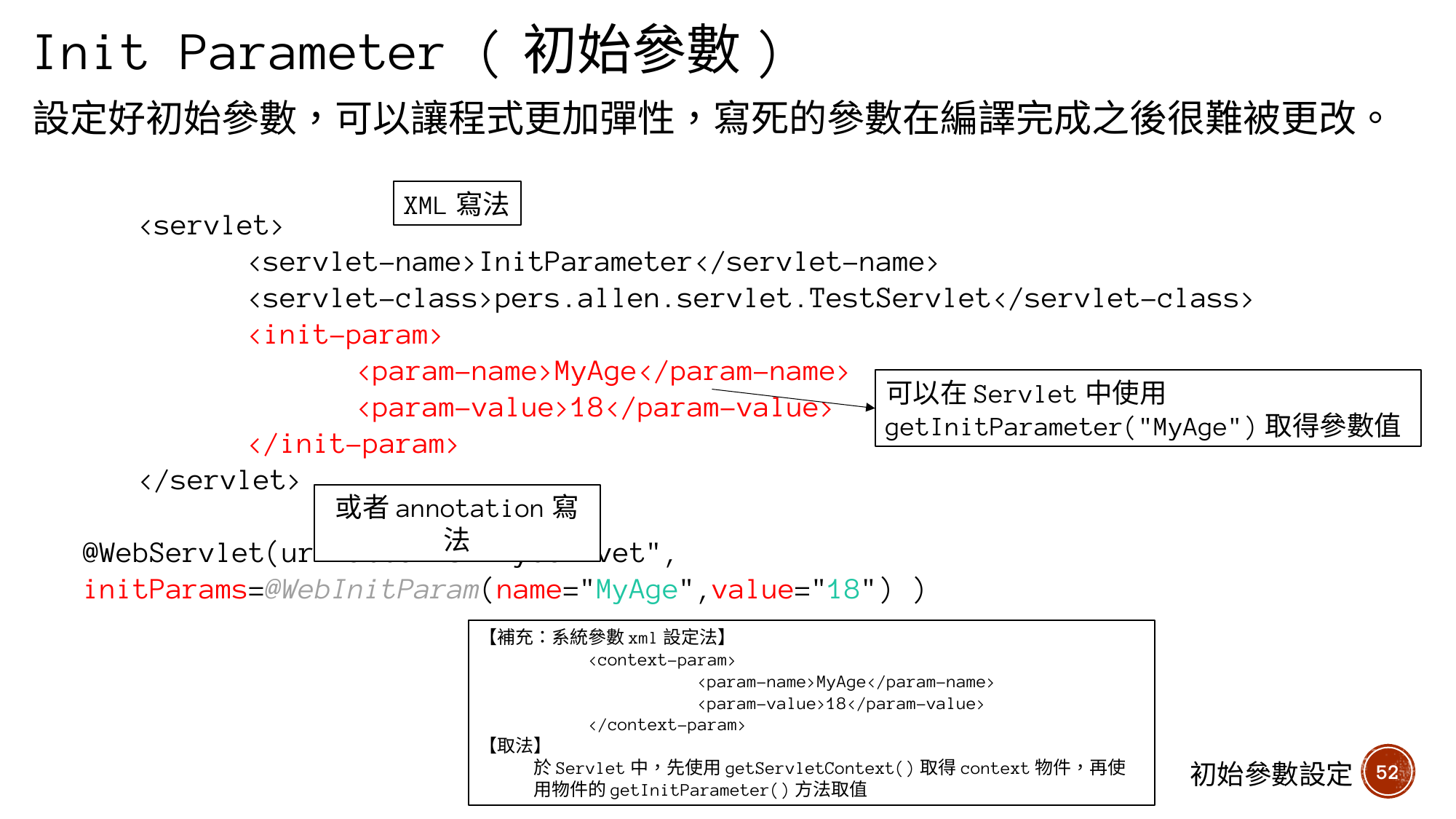

Init Parameter (初始參數)
設定好初始參數，可以讓程式更加彈性，寫死的參數在編譯完成之後很難被更改。

XML寫法
	<servlet>
		<servlet-name>InitParameter</servlet-name>
		<servlet-class>pers.allen.servlet.TestServlet</servlet-class>
		<init-param>
			<param-name>MyAge</param-name>
			<param-value>18</param-value>
		</init-param>
	</servlet>

@WebServlet(urlPatterns="mySerlvet",
initParams=@WebInitParam(name="MyAge",value="18") )

可以在Servlet中使用
getInitParameter("MyAge")取得參數值
或者annotation寫法
【補充：系統參數xml設定法】
	<context-param>
		<param-name>MyAge</param-name>
		<param-value>18</param-value>
	</context-param>
【取法】
於Servlet中，先使用getServletContext()取得context物件，再使用物件的getInitParameter()方法取值
52
初始參數設定